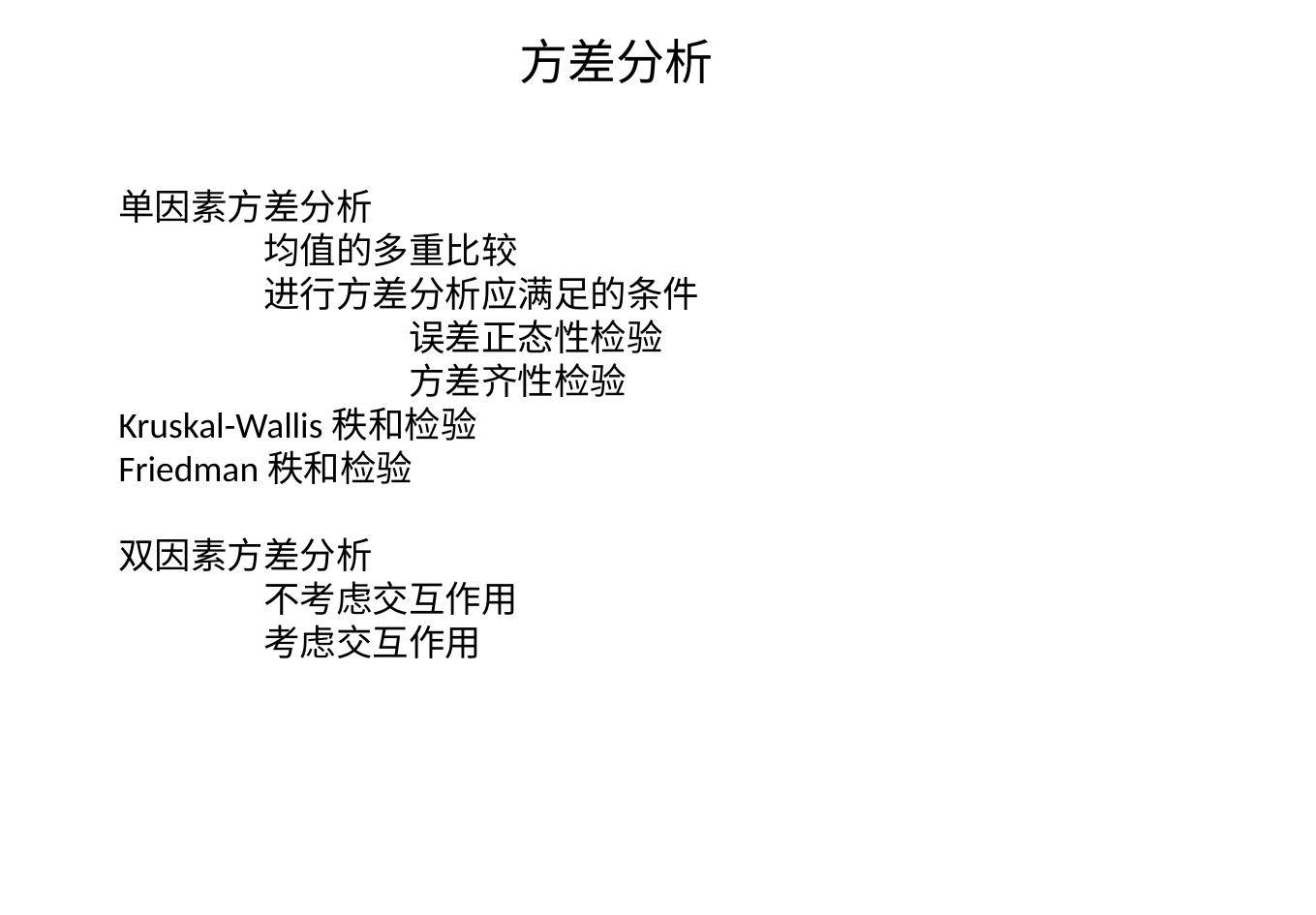

方差分析
单因素方差分析
	均值的多重比较
	进行方差分析应满足的条件
		误差正态性检验
		方差齐性检验
Kruskal-Wallis秩和检验
Friedman秩和检验

双因素方差分析
	不考虑交互作用
	考虑交互作用